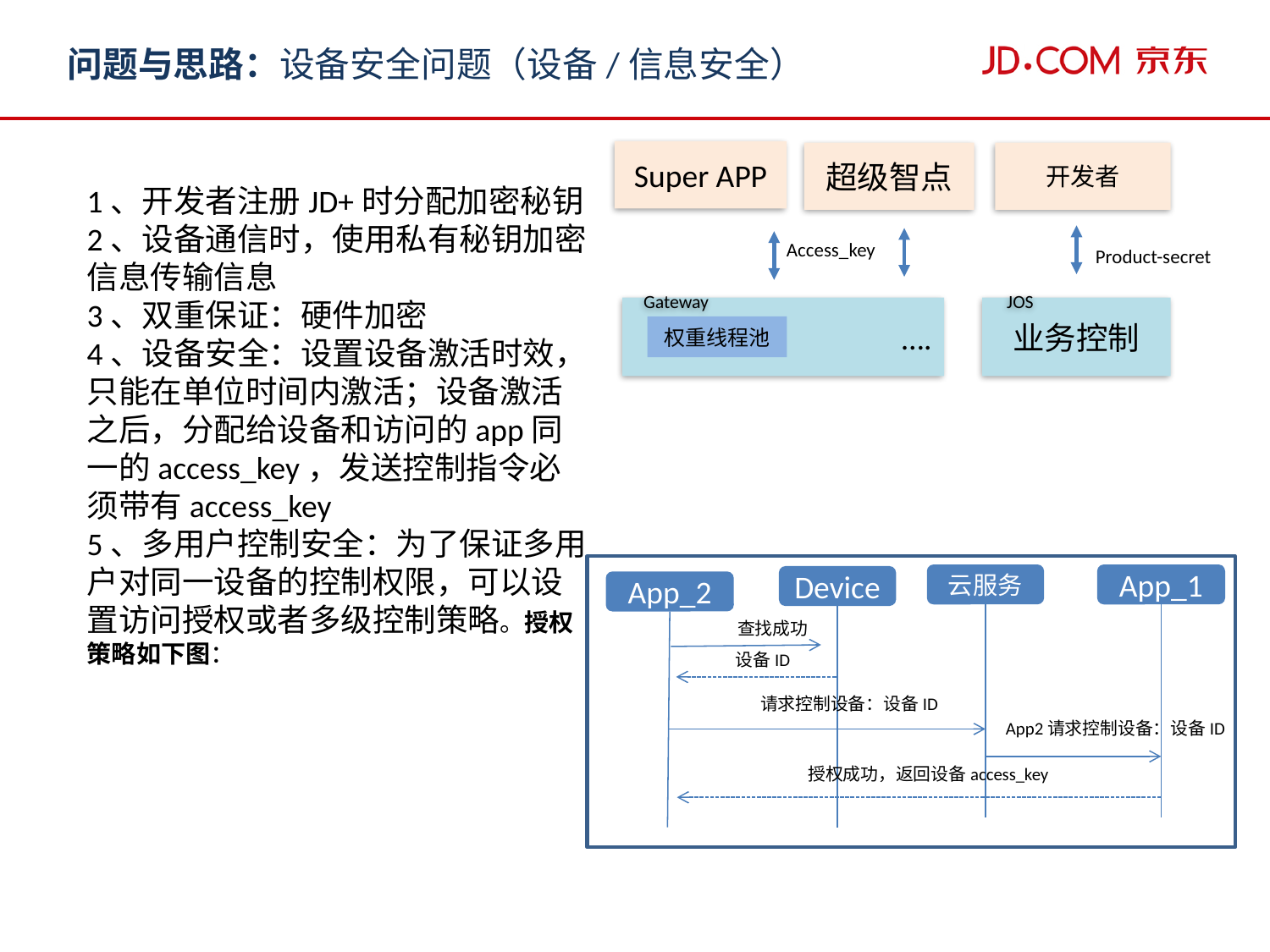

问题与思路：设备安全问题（设备/信息安全）
Super APP
超级智点
开发者
1、开发者注册JD+时分配加密秘钥
2、设备通信时，使用私有秘钥加密信息传输信息
3、双重保证：硬件加密
4、设备安全：设置设备激活时效，只能在单位时间内激活；设备激活之后，分配给设备和访问的app同一的access_key，发送控制指令必须带有access_key
5、多用户控制安全：为了保证多用户对同一设备的控制权限，可以设置访问授权或者多级控制策略。授权策略如下图：
Access_key
Product-secret
Gateway
….
JOS
业务控制
权重线程池

云服务
App_1
Device
App_2
查找成功
设备ID
请求控制设备：设备ID
App2请求控制设备：设备ID
授权成功，返回设备access_key